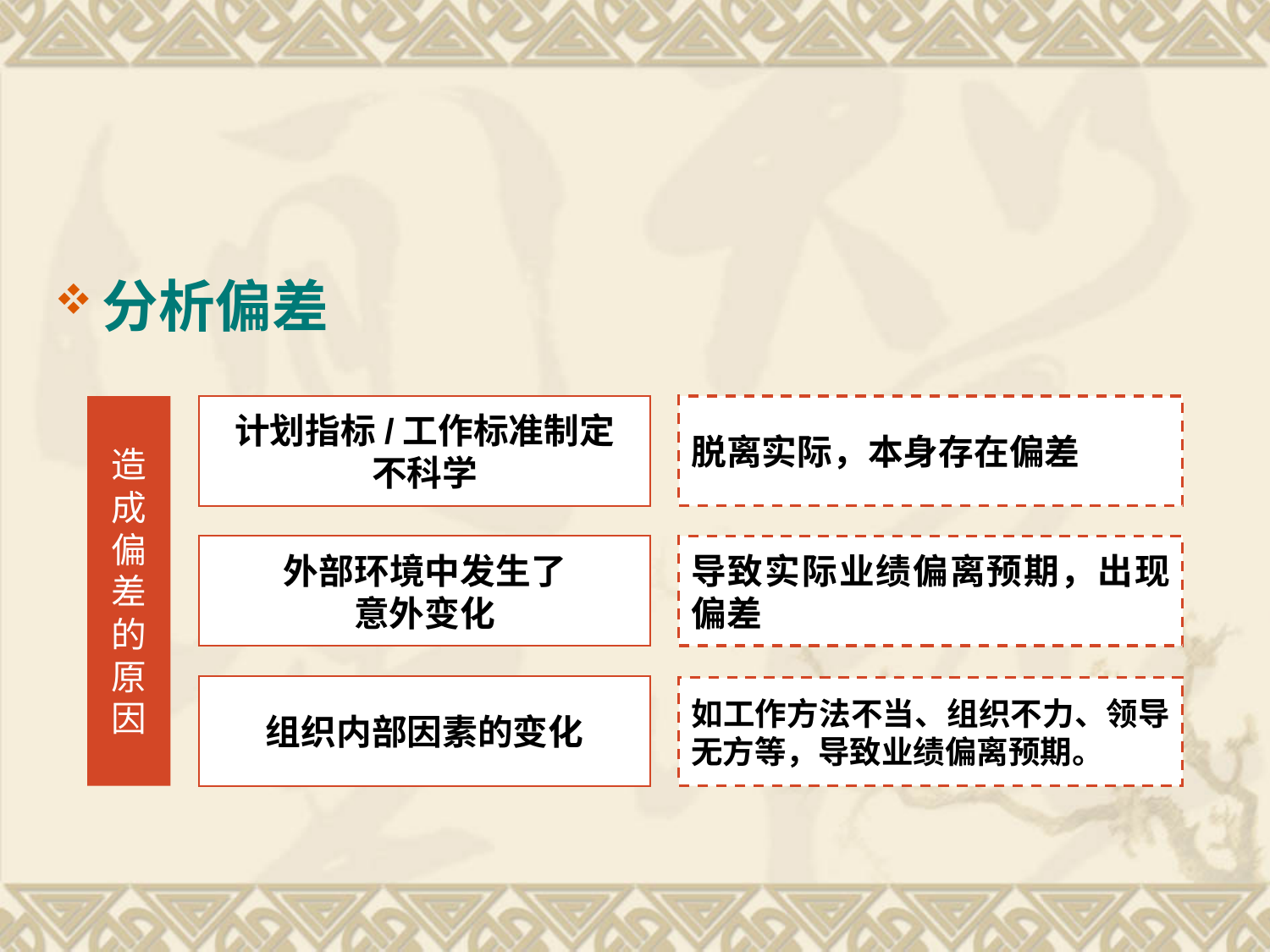

#
分析偏差
造成偏差的原因
计划指标/工作标准制定
不科学
脱离实际，本身存在偏差
外部环境中发生了
意外变化
导致实际业绩偏离预期，出现偏差
组织内部因素的变化
如工作方法不当、组织不力、领导无方等，导致业绩偏离预期。